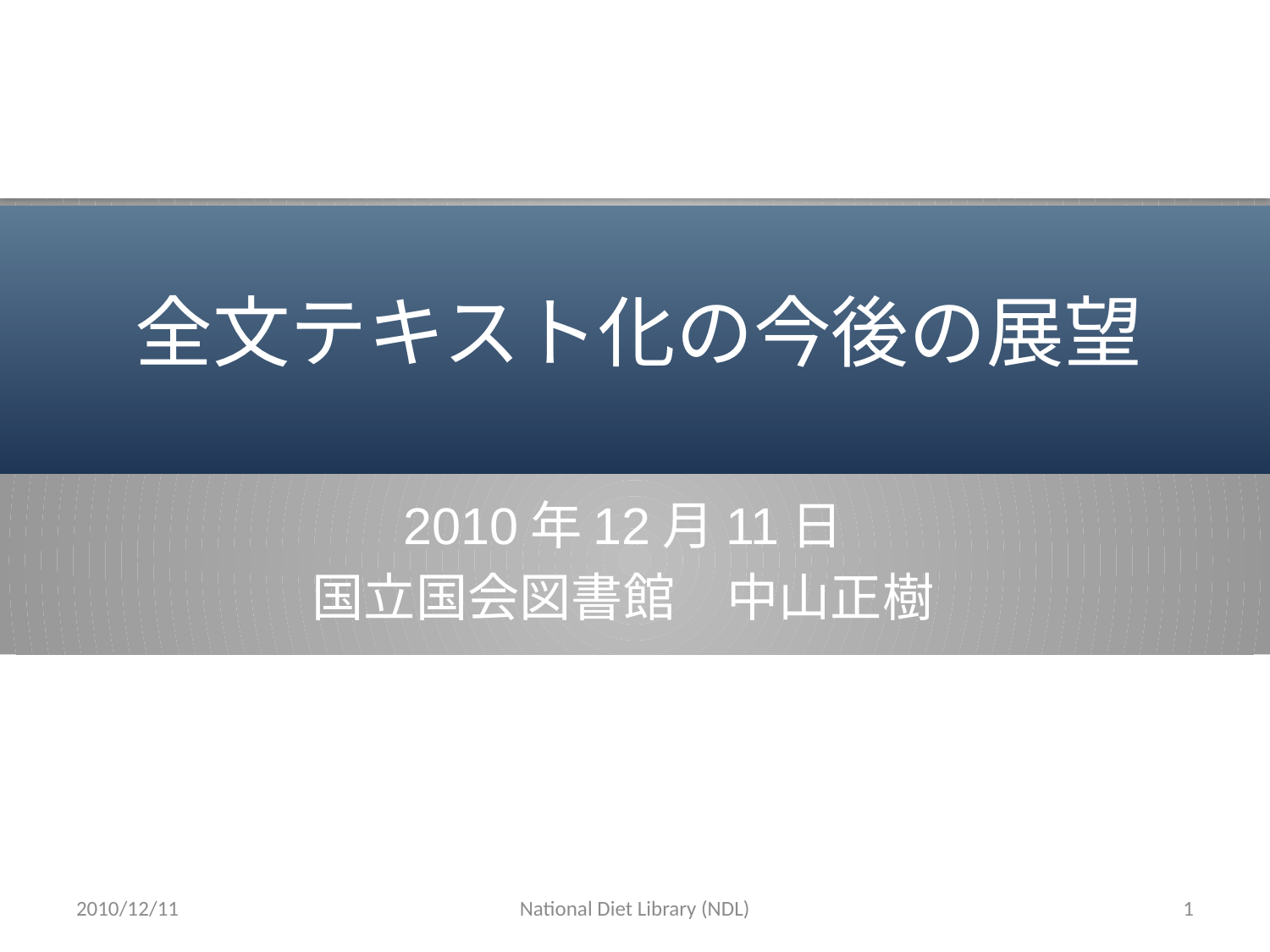

# 全文テキスト化の今後の展望
2010年12月11日
国立国会図書館　中山正樹
2010/12/11
National Diet Library (NDL)
1